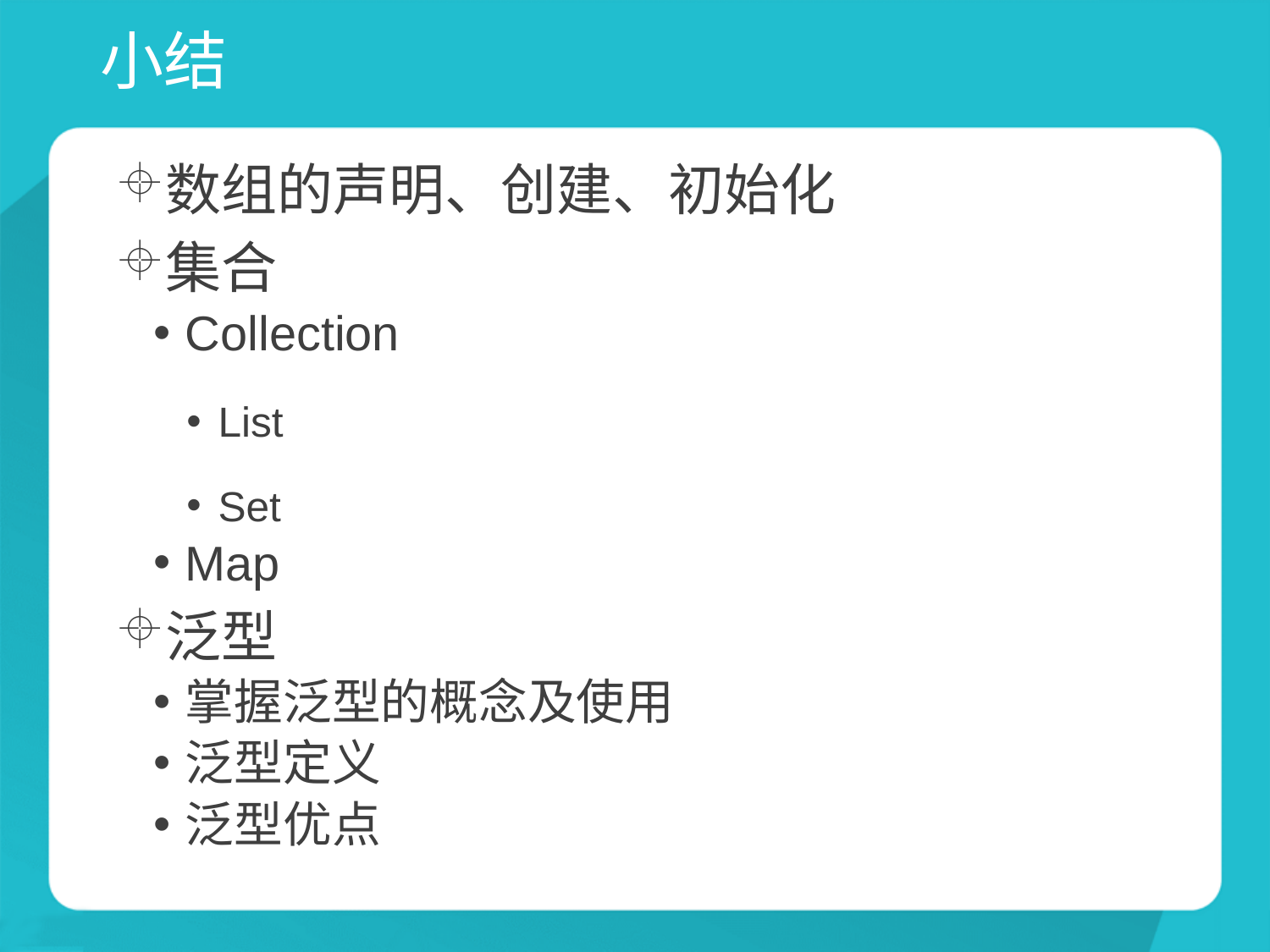

# 小结
数组的声明、创建、初始化
集合
Collection
List
Set
Map
泛型
掌握泛型的概念及使用
泛型定义
泛型优点